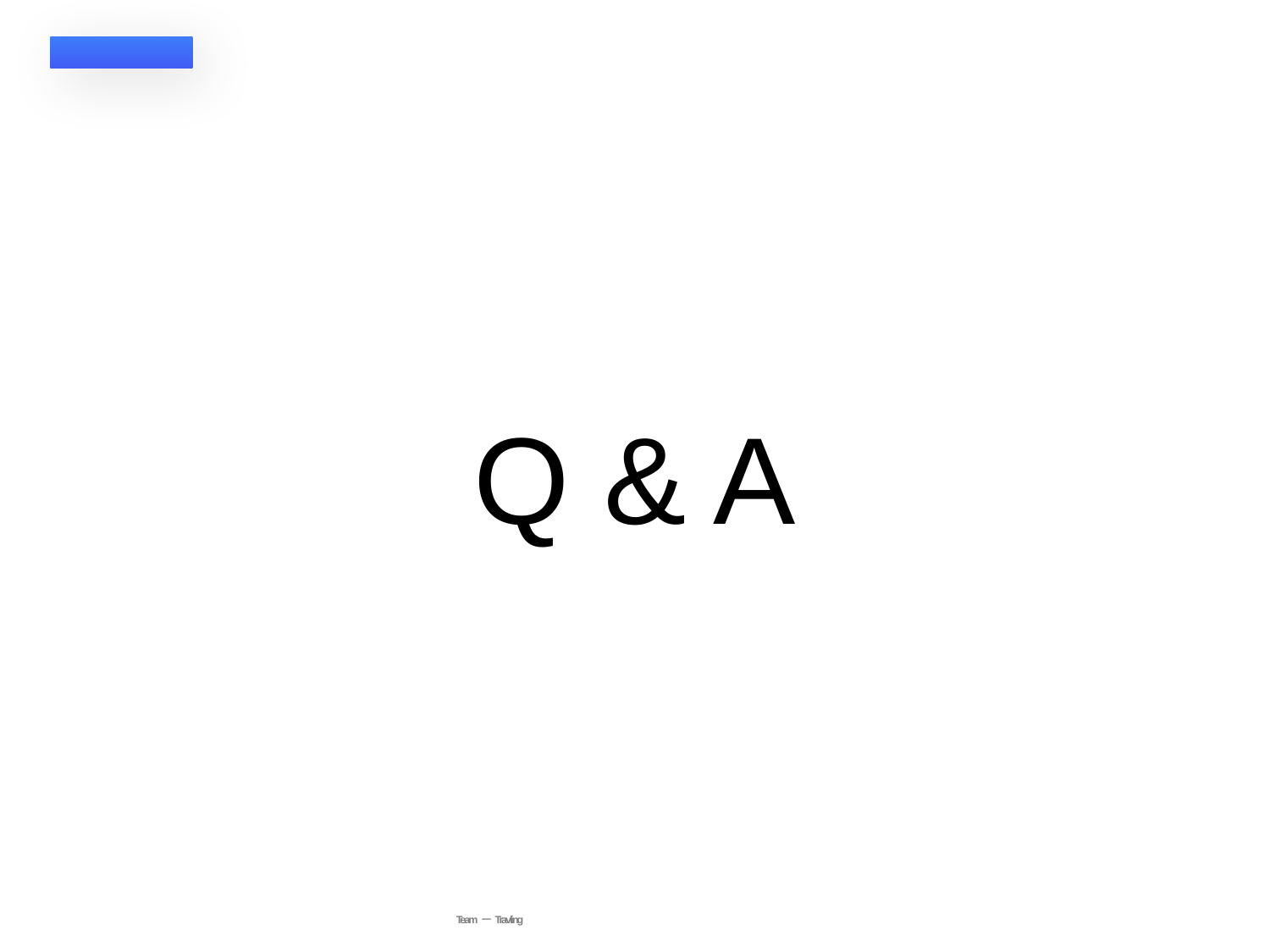

마루
Q & A
Team ㅡ Travling